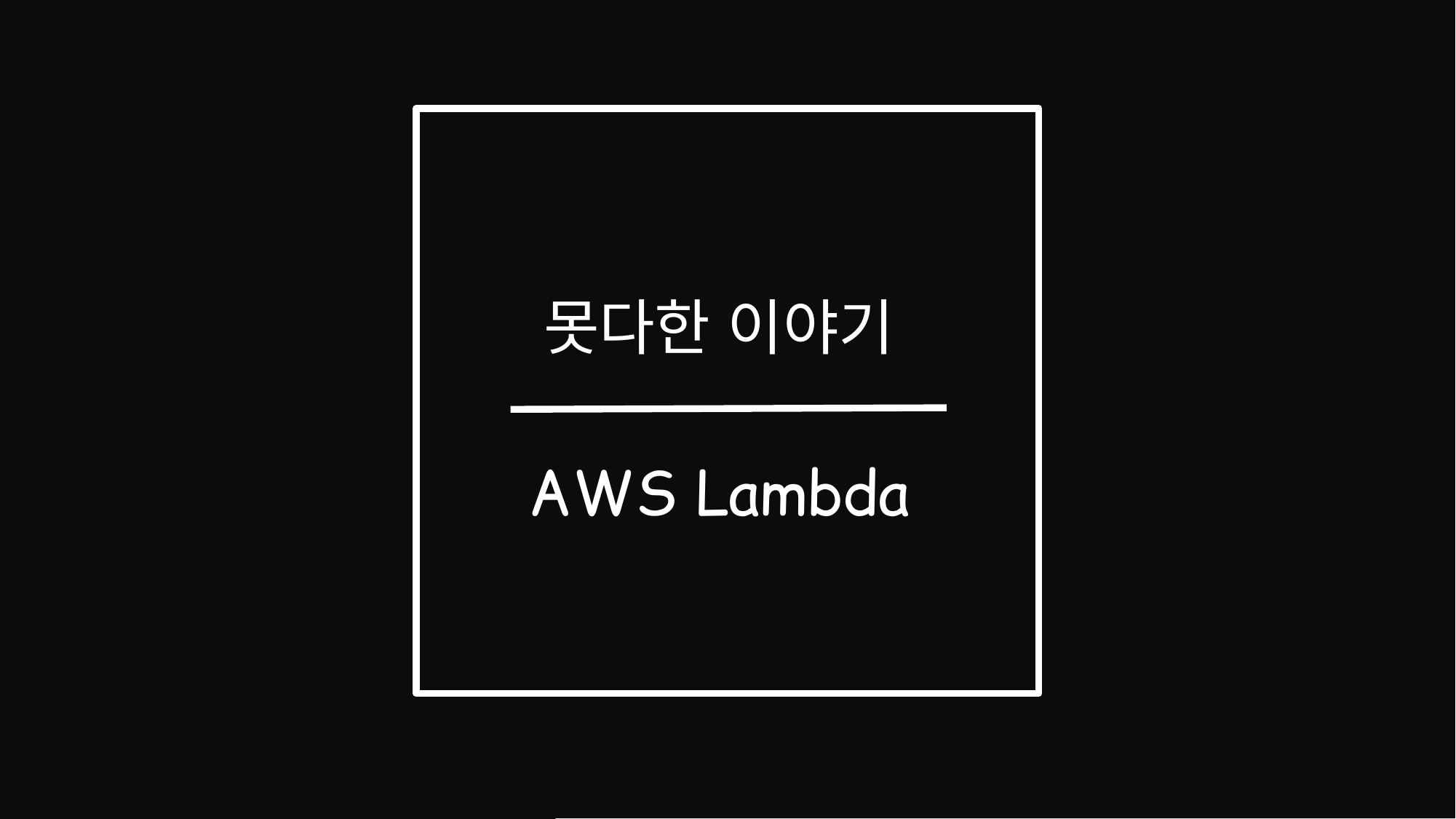

출결 관리 시스템
데이터 처리 및 관리

못다한 이야기

AWS Lambda
고려 중인
프로그래밍 언어

JAVA